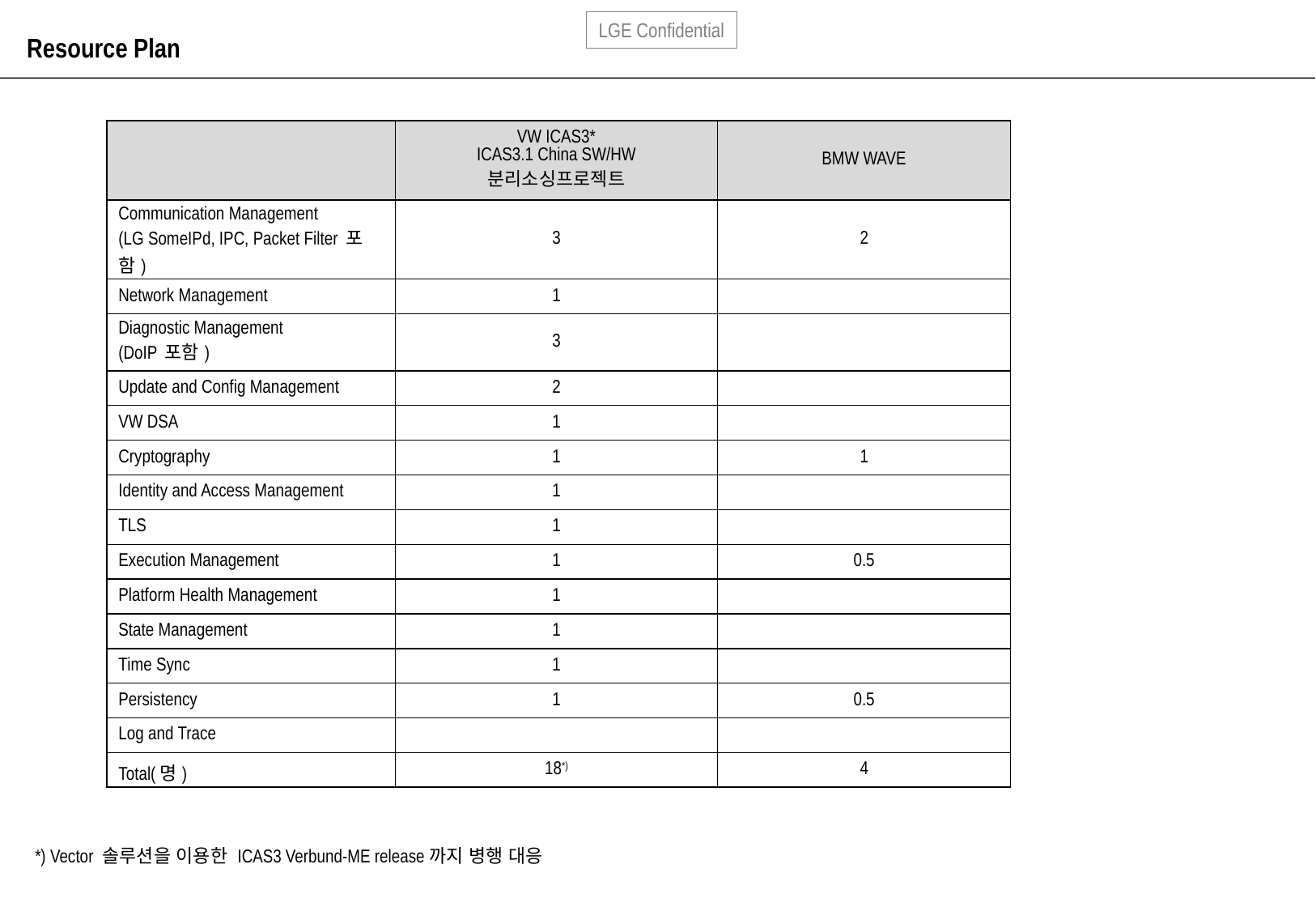

Resource Plan
|  | VW ICAS3\* ICAS3.1 China SW/HW 분리소싱프로젝트 | BMW WAVE |
| --- | --- | --- |
| Communication Management (LG SomeIPd, IPC, Packet Filter 포함) | 3 | 2 |
| Network Management | 1 |  |
| Diagnostic Management (DoIP 포함) | 3 |  |
| Update and Config Management | 2 |  |
| VW DSA | 1 |  |
| Cryptography | 1 | 1 |
| Identity and Access Management | 1 |  |
| TLS | 1 |  |
| Execution Management | 1 | 0.5 |
| Platform Health Management | 1 |  |
| State Management | 1 |  |
| Time Sync | 1 |  |
| Persistency | 1 | 0.5 |
| Log and Trace |  |  |
| Total(명) | 18\*) | 4 |
*) Vector 솔루션을 이용한 ICAS3 Verbund-ME release까지 병행 대응